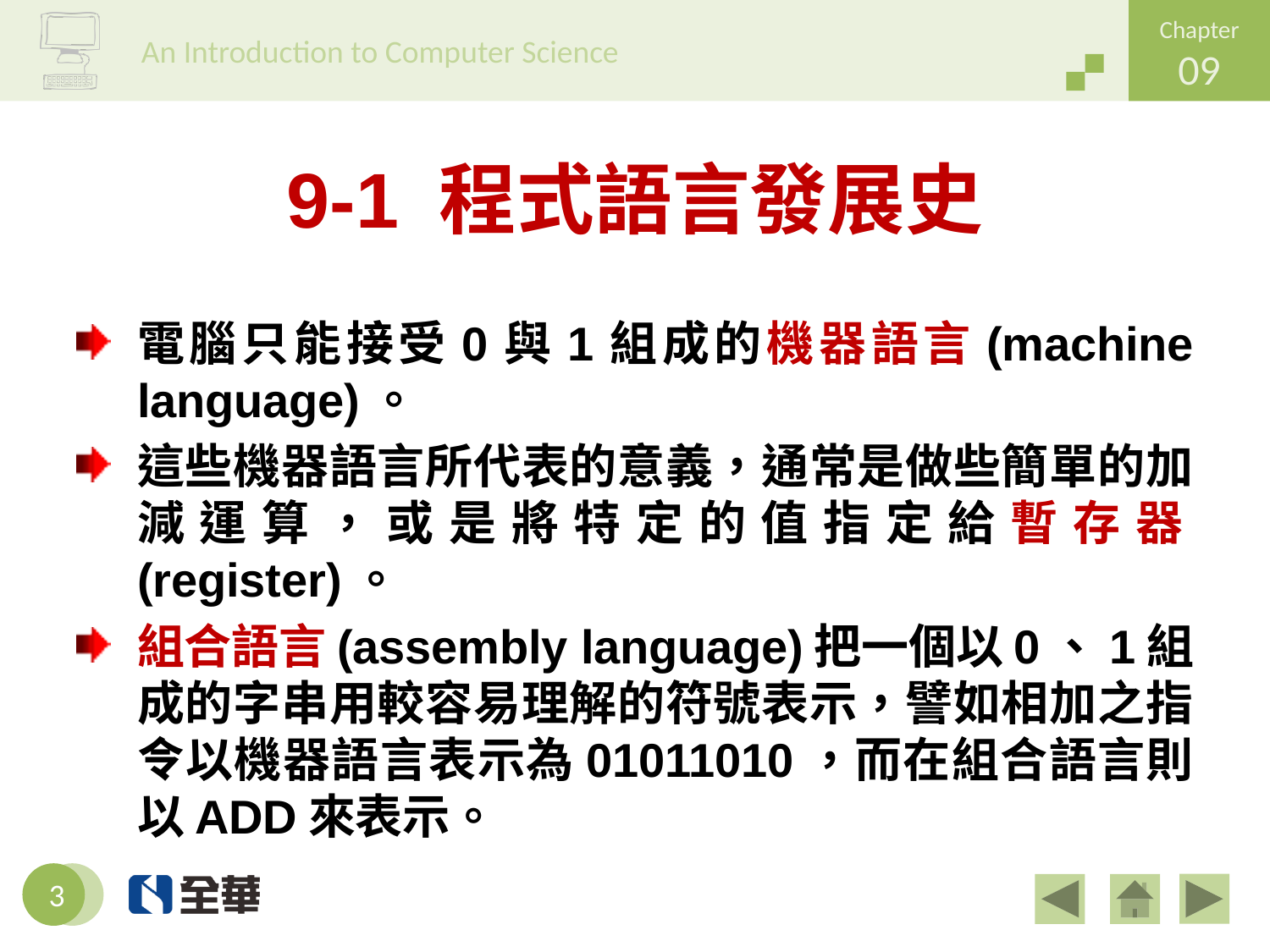

# 9-1 程式語言發展史
電腦只能接受0與1組成的機器語言(machine language)。
這些機器語言所代表的意義，通常是做些簡單的加減運算，或是將特定的值指定給暫存器(register)。
組合語言(assembly language)把一個以0、1組成的字串用較容易理解的符號表示，譬如相加之指令以機器語言表示為01011010，而在組合語言則以ADD來表示。